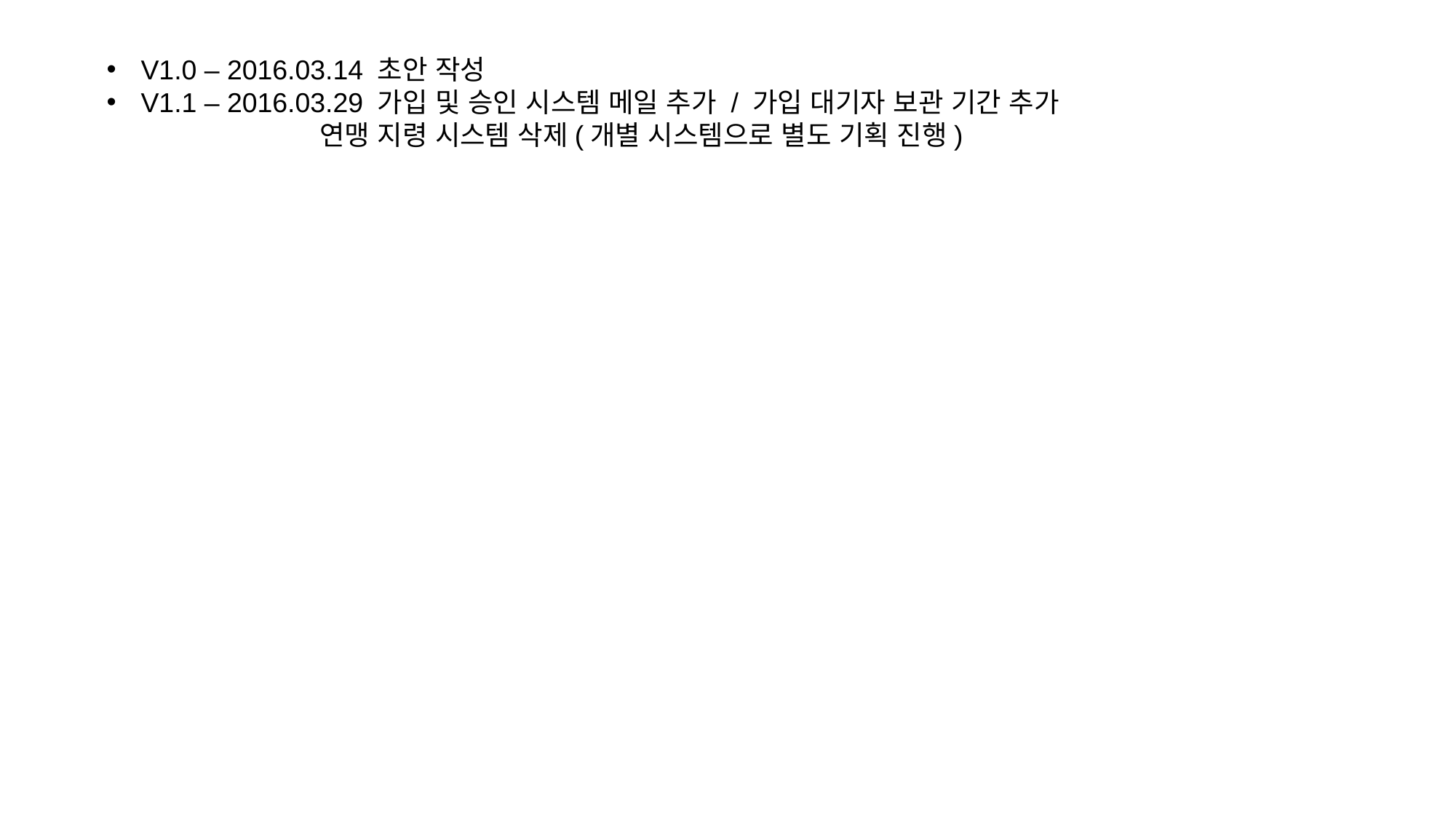

V1.0 – 2016.03.14 초안 작성
V1.1 – 2016.03.29 가입 및 승인 시스템 메일 추가 / 가입 대기자 보관 기간 추가
                           연맹 지령 시스템 삭제(개별 시스템으로 별도 기획 진행)